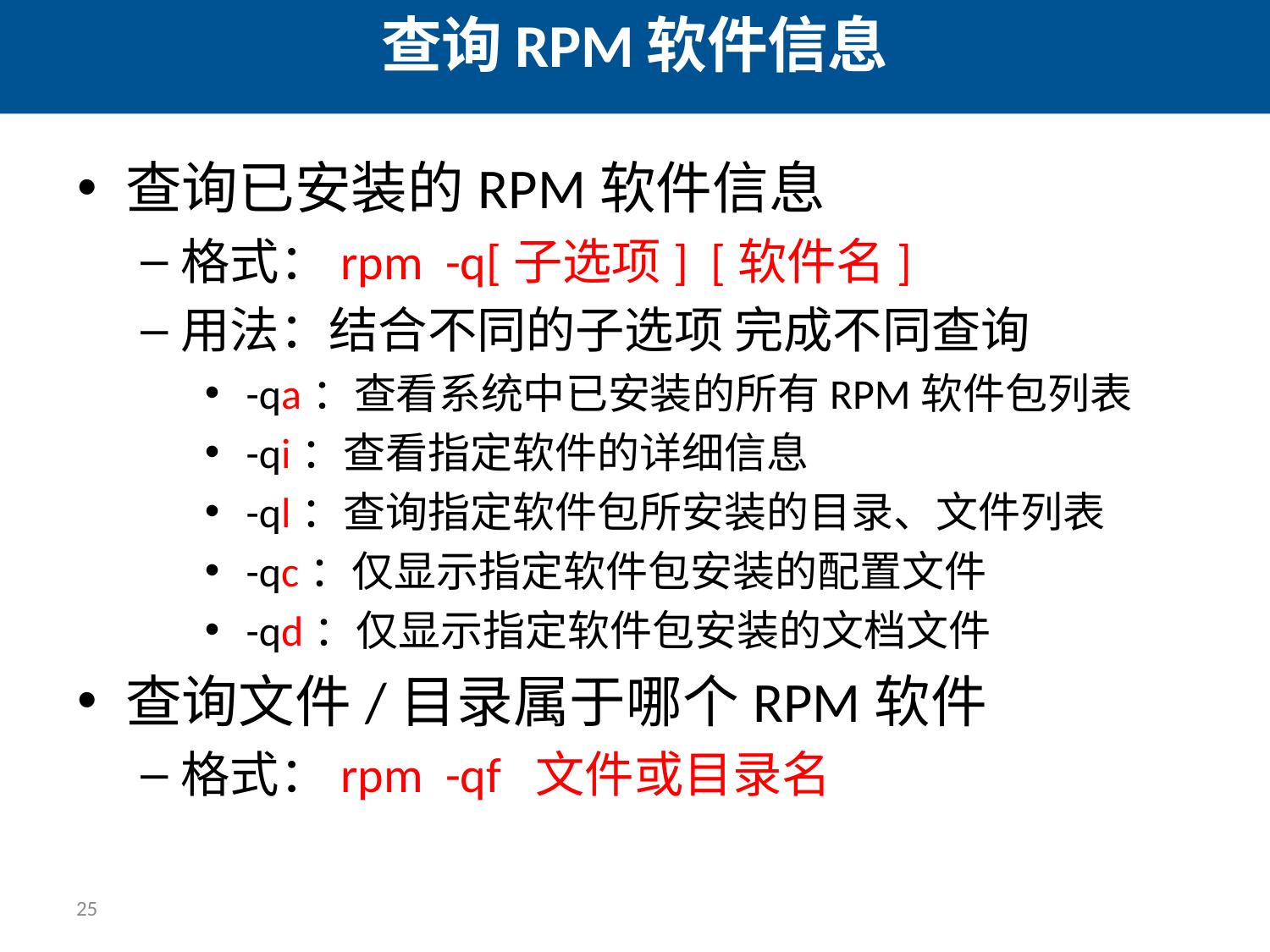

# 查询RPM软件信息
查询已安装的RPM软件信息
格式：rpm  -q[子选项]  [软件名]
用法：结合不同的子选项 完成不同查询
 -qa：查看系统中已安装的所有RPM软件包列表
 -qi：查看指定软件的详细信息
 -ql：查询指定软件包所安装的目录、文件列表
 -qc：仅显示指定软件包安装的配置文件
 -qd：仅显示指定软件包安装的文档文件
查询文件/目录属于哪个RPM软件
格式：rpm  -qf  文件或目录名
25